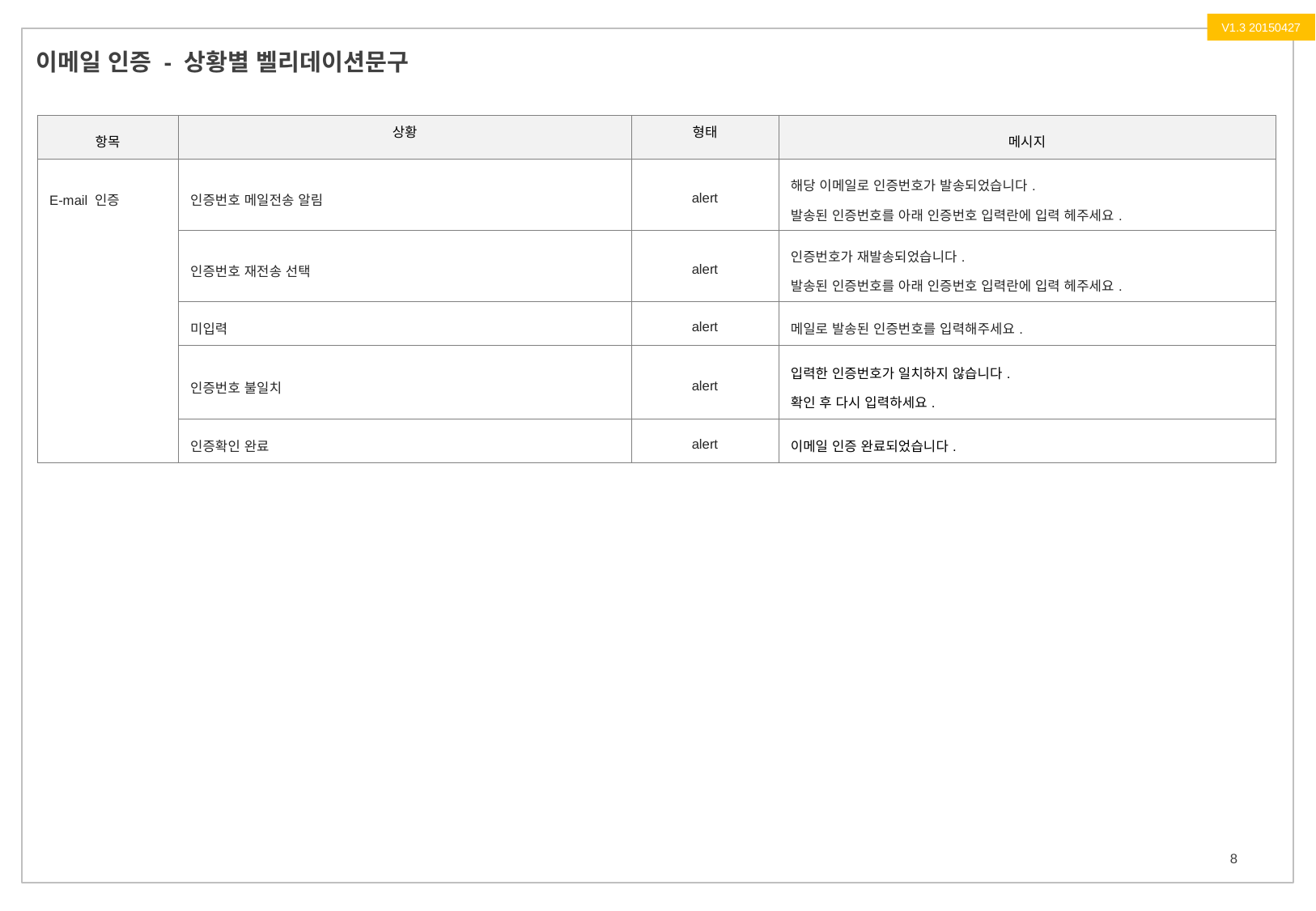

V1.3 20150427
이메일 인증 - 상황별 벨리데이션문구
| 항목 | 상황 | 형태 | 메시지 |
| --- | --- | --- | --- |
| E-mail 인증 | 인증번호 메일전송 알림 | alert | 해당 이메일로 인증번호가 발송되었습니다. 발송된 인증번호를 아래 인증번호 입력란에 입력 헤주세요. |
|  | 인증번호 재전송 선택 | alert | 인증번호가 재발송되었습니다. 발송된 인증번호를 아래 인증번호 입력란에 입력 헤주세요. |
|  | 미입력 | alert | 메일로 발송된 인증번호를 입력해주세요. |
|  | 인증번호 불일치 | alert | 입력한 인증번호가 일치하지 않습니다. 확인 후 다시 입력하세요. |
|  | 인증확인 완료 | alert | 이메일 인증 완료되었습니다. |
8